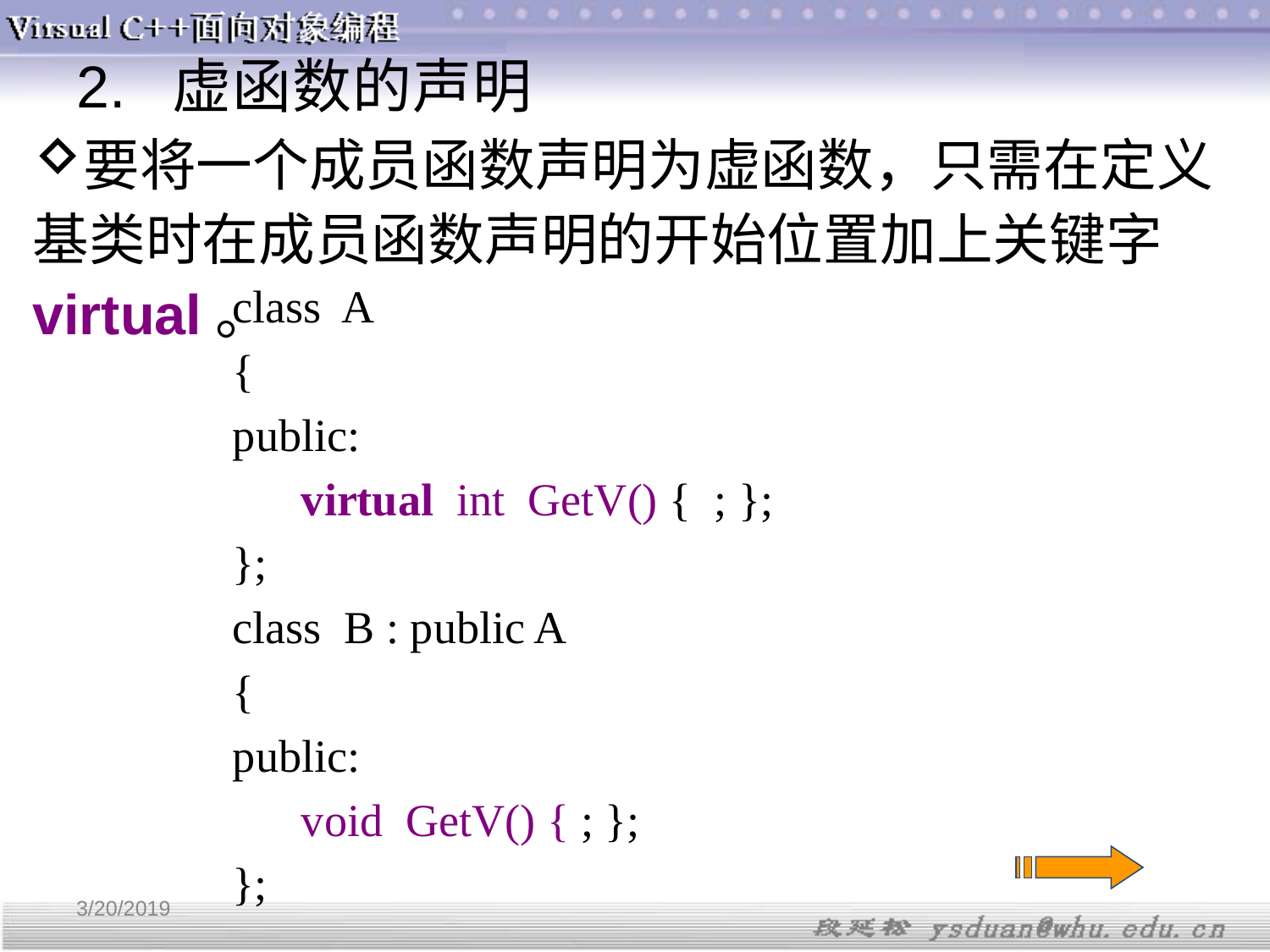

2.  虚函数的声明
要将一个成员函数声明为虚函数，只需在定义基类时在成员函数声明的开始位置加上关键字virtual。
class  A
{
public:
      virtual  int  GetV() {  ; };
};
class  B : public A
{
public:
      void  GetV() { ; };
};

3/20/2019